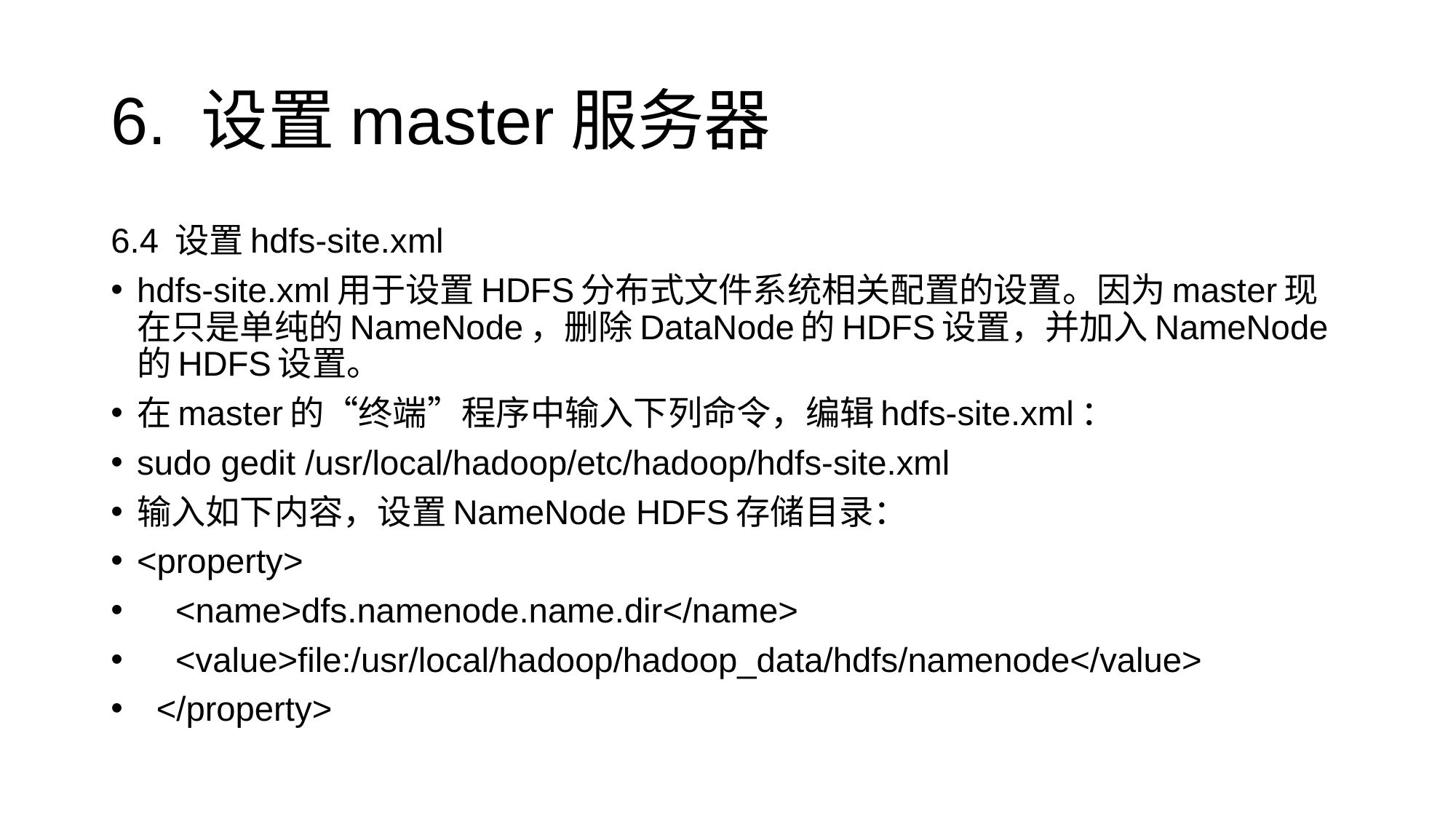

# 6. 设置master服务器
6.4 设置hdfs-site.xml
hdfs-site.xml用于设置HDFS分布式文件系统相关配置的设置。因为master现在只是单纯的NameNode，删除DataNode的HDFS设置，并加入NameNode的HDFS设置。
在master的“终端”程序中输入下列命令，编辑hdfs-site.xml：
sudo gedit /usr/local/hadoop/etc/hadoop/hdfs-site.xml
输入如下内容，设置NameNode HDFS存储目录：
<property>
    <name>dfs.namenode.name.dir</name>
    <value>file:/usr/local/hadoop/hadoop_data/hdfs/namenode</value>
  </property>